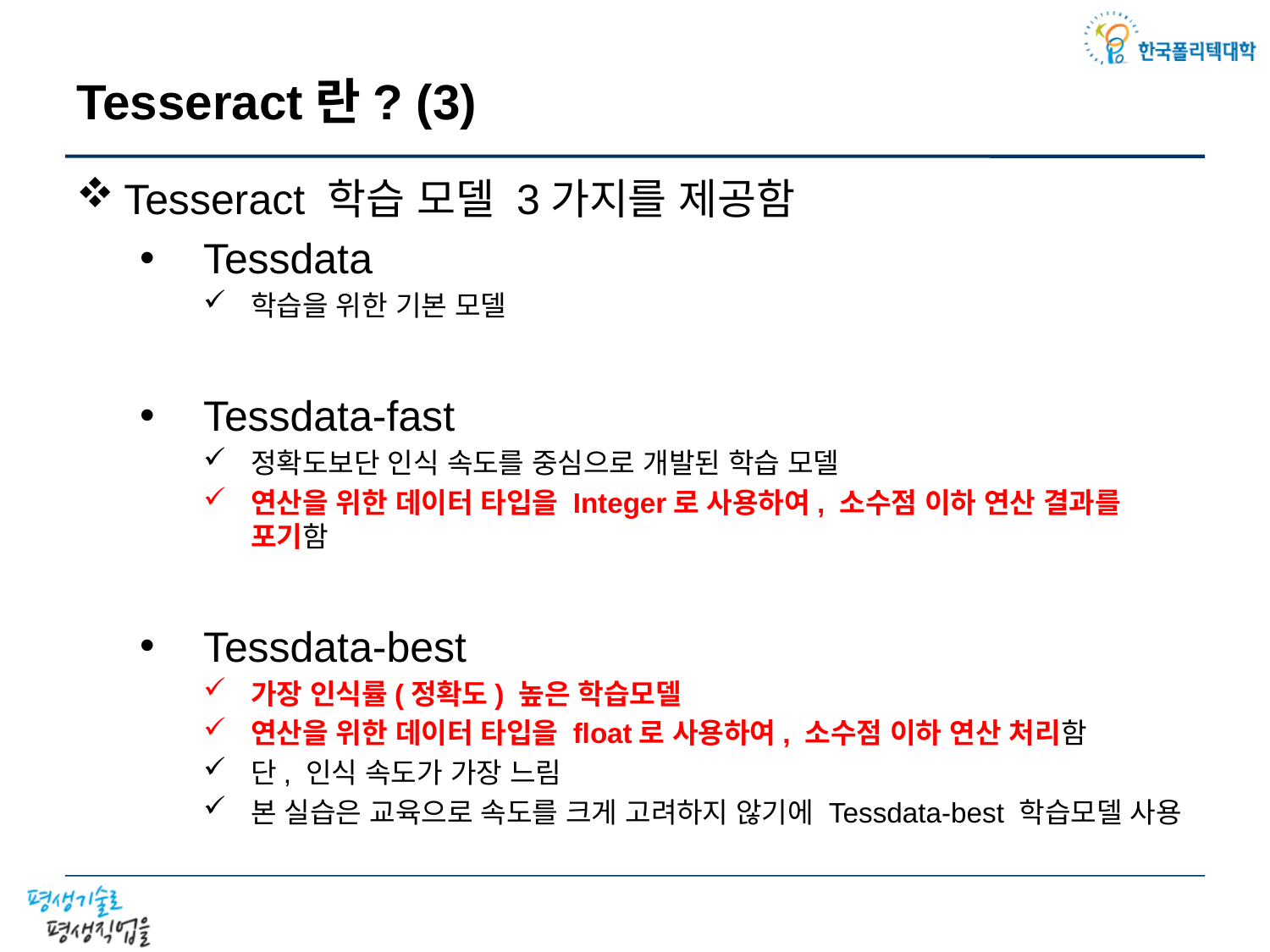

# Tesseract란? (3)
Tesseract 학습 모델 3가지를 제공함
Tessdata
학습을 위한 기본 모델

Tessdata-fast
정확도보단 인식 속도를 중심으로 개발된 학습 모델
연산을 위한 데이터 타입을 Integer로 사용하여, 소수점 이하 연산 결과를
포기함

Tessdata-best
가장 인식률(정확도) 높은 학습모델
연산을 위한 데이터 타입을 float로 사용하여, 소수점 이하 연산 처리함
단, 인식 속도가 가장 느림
본 실습은 교육으로 속도를 크게 고려하지 않기에 Tessdata-best 학습모델 사용